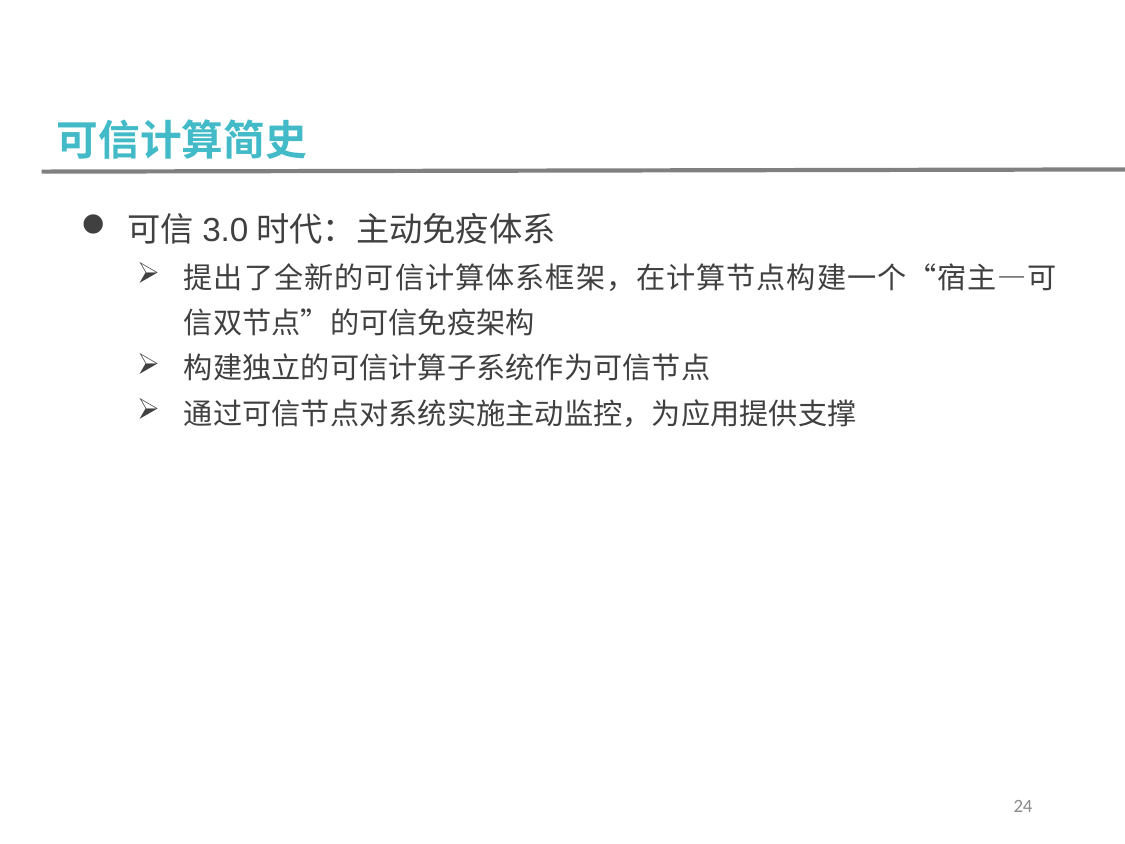

可信计算简史
可信3.0时代：主动免疫体系
提出了全新的可信计算体系框架，在计算节点构建一个“宿主—可信双节点”的可信免疫架构
构建独立的可信计算子系统作为可信节点
通过可信节点对系统实施主动监控，为应用提供支撑
24